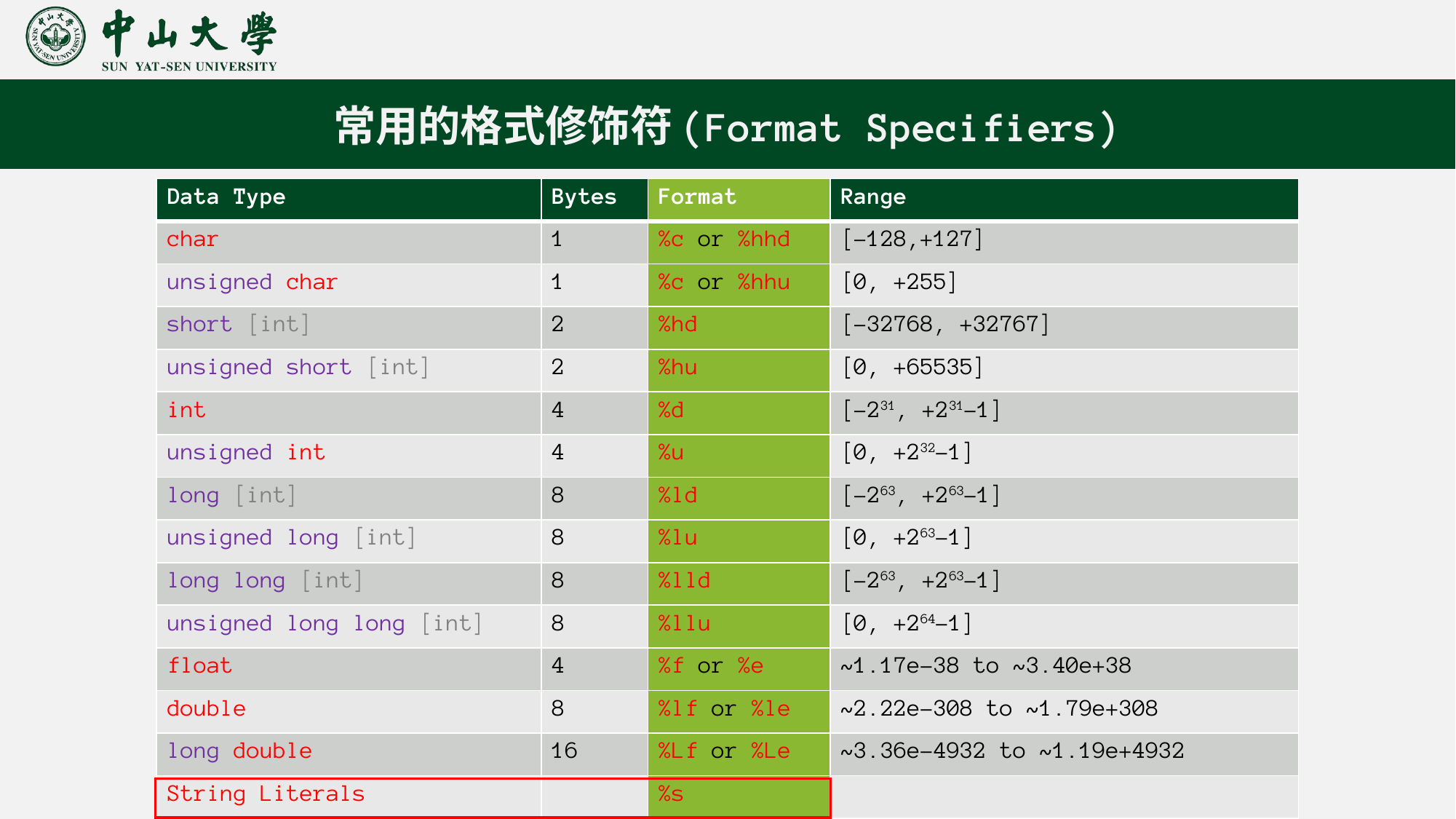

常用的格式修饰符(Format Specifiers)
| Data Type | Bytes | Format | Range |
| --- | --- | --- | --- |
| char | 1 | %c or %hhd | [-128,+127] |
| unsigned char | 1 | %c or %hhu | [0, +255] |
| short [int] | 2 | %hd | [-32768, +32767] |
| unsigned short [int] | 2 | %hu | [0, +65535] |
| int | 4 | %d | [-231, +231-1] |
| unsigned int | 4 | %u | [0, +232-1] |
| long [int] | 8 | %ld | [-263, +263-1] |
| unsigned long [int] | 8 | %lu | [0, +263-1] |
| long long [int] | 8 | %lld | [-263, +263-1] |
| unsigned long long [int] | 8 | %llu | [0, +264-1] |
| float | 4 | %f or %e | ~1.17e-38 to ~3.40e+38 |
| double | 8 | %lf or %le | ~2.22e-308 to ~1.79e+308 |
| long double | 16 | %Lf or %Le | ~3.36e-4932 to ~1.19e+4932 |
| String Literals |  | %s |  |